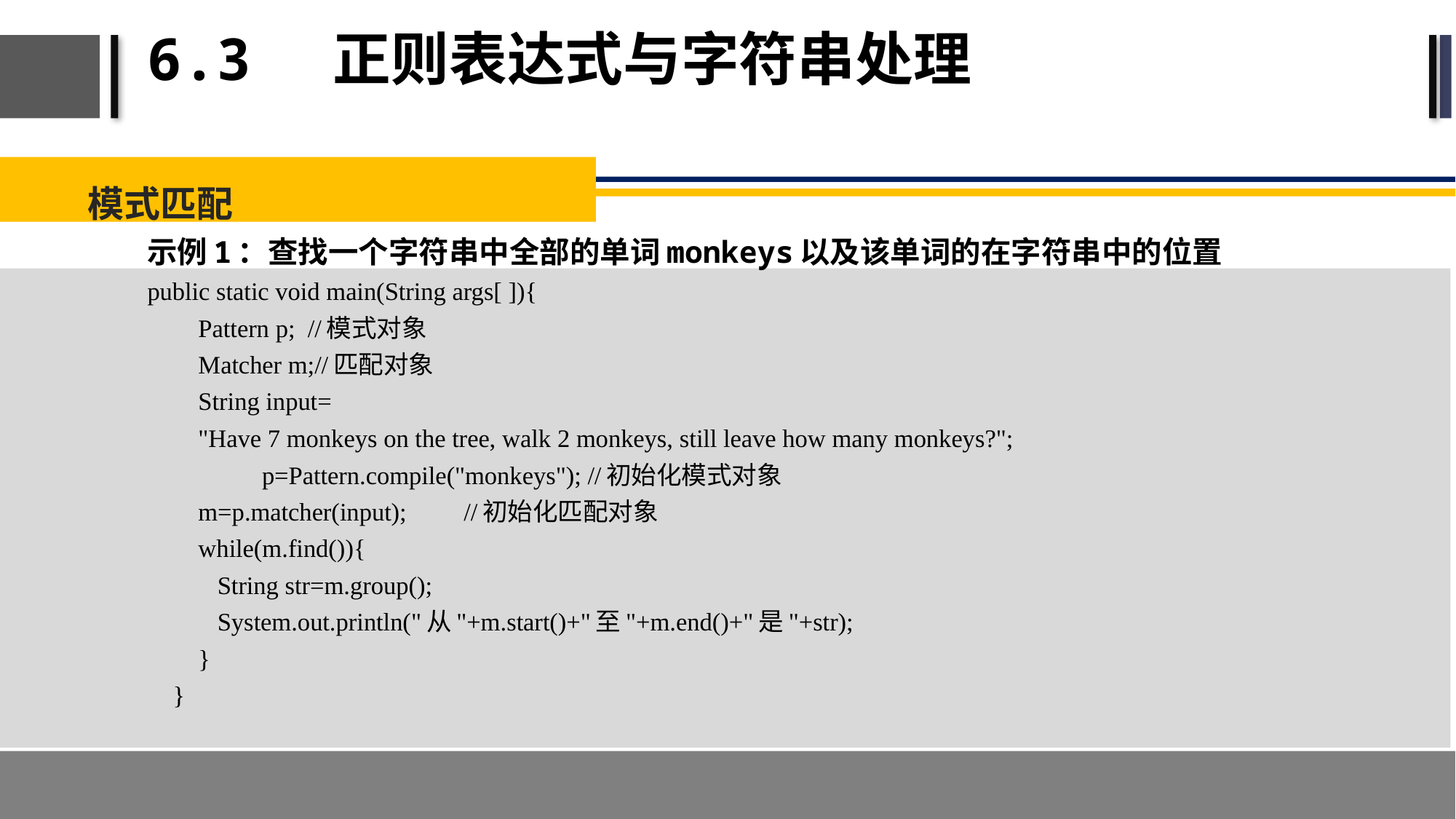

# 6.3  正则表达式与字符串处理
模式匹配

示例1：查找一个字符串中全部的单词monkeys以及该单词的在字符串中的位置
public static void main(String args[ ]){
        Pattern p;  //模式对象
        Matcher m;//匹配对象
        String input=
        "Have 7 monkeys on the tree, walk 2 monkeys, still leave how many monkeys?";
                  p=Pattern.compile("monkeys"); //初始化模式对象
        m=p.matcher(input);         //初始化匹配对象
        while(m.find()){
           String str=m.group();
           System.out.println("从"+m.start()+"至"+m.end()+"是"+str);
        }
    }